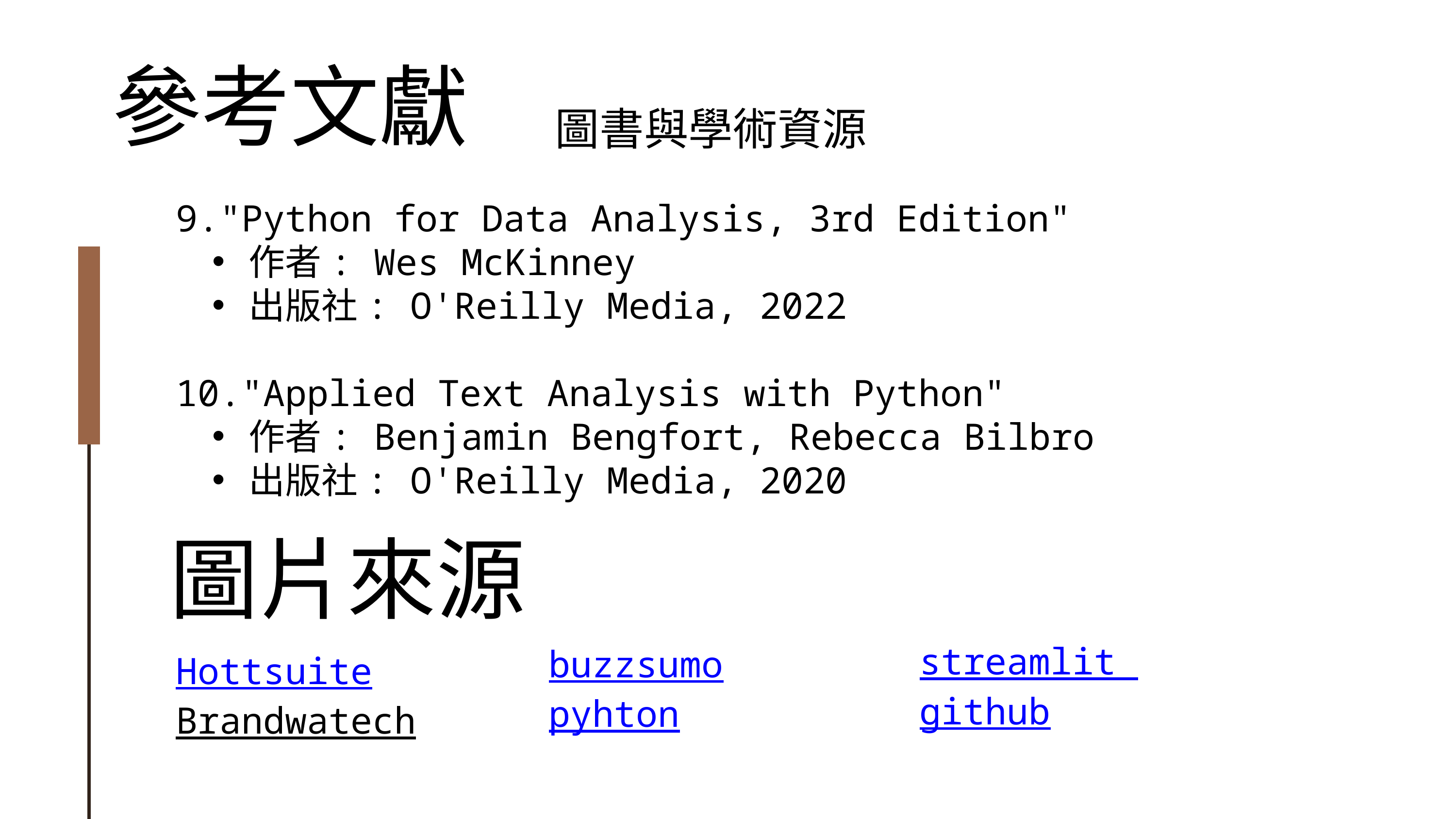

參考文獻
圖書與學術資源
"Python for Data Analysis, 3rd Edition"
作者: Wes McKinney
出版社: O'Reilly Media, 2022

"Applied Text Analysis with Python"
作者: Benjamin Bengfort, Rebecca Bilbro
出版社: O'Reilly Media, 2020
圖片來源
streamlit
github
buzzsumo
pyhton
Hottsuite
Brandwatech